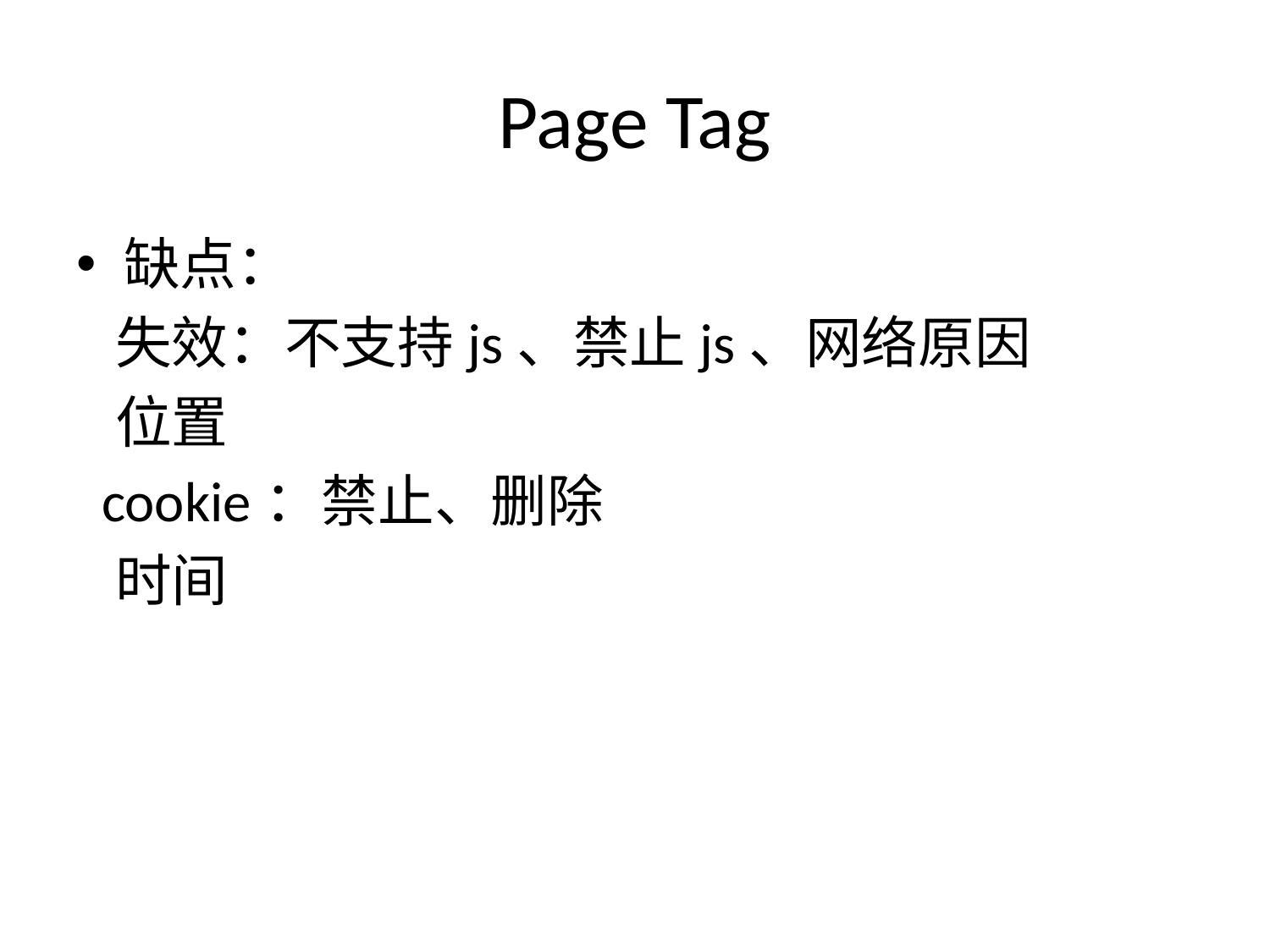

# Page Tag
缺点：
  失效：不支持js、禁止js、网络原因
  位置
  cookie：禁止、删除
  时间